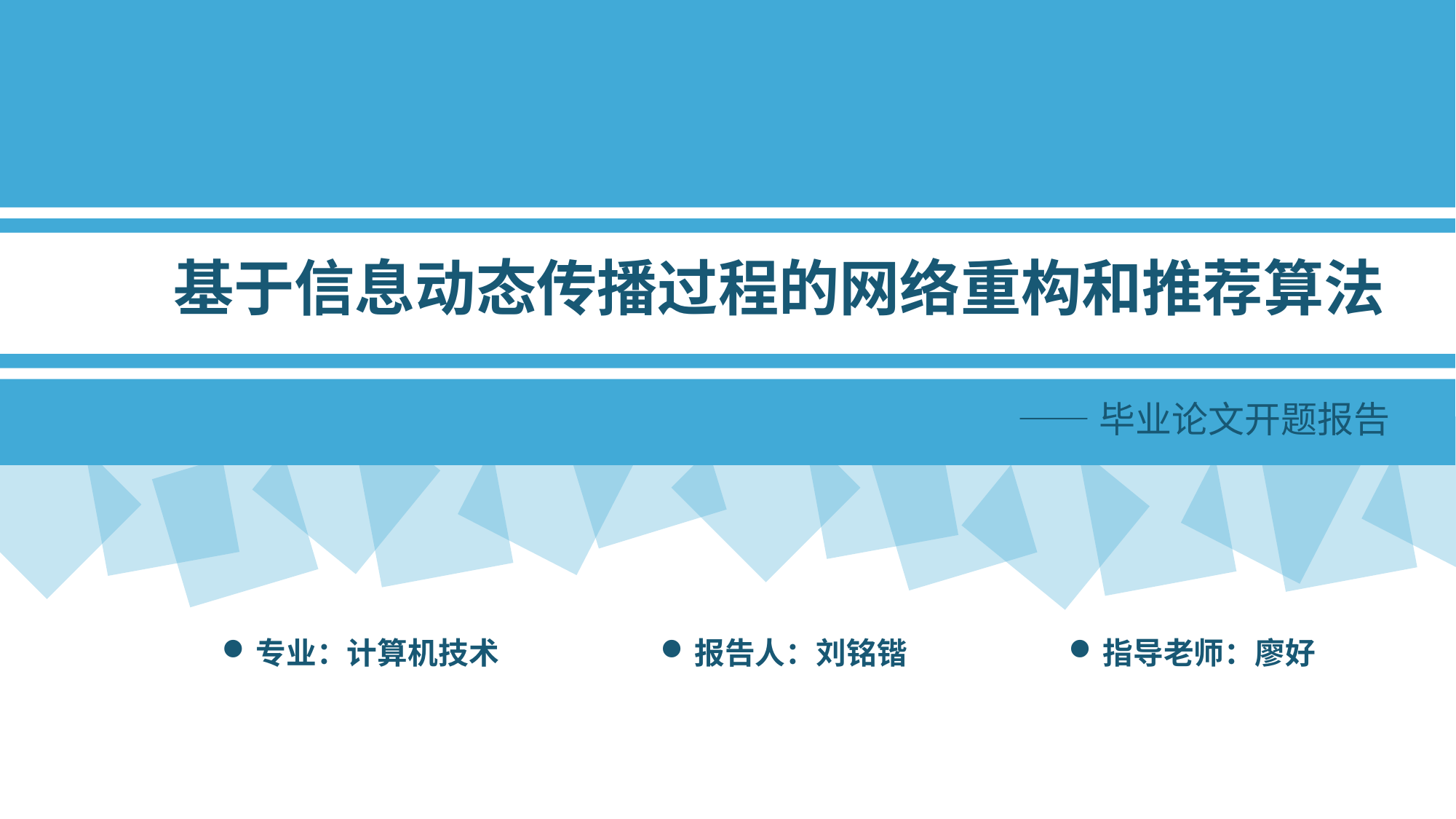

基于信息动态传播过程的网络重构和推荐算法
——毕业论文开题报告
专业：计算机技术
报告人：刘铭锴
指导老师：廖好